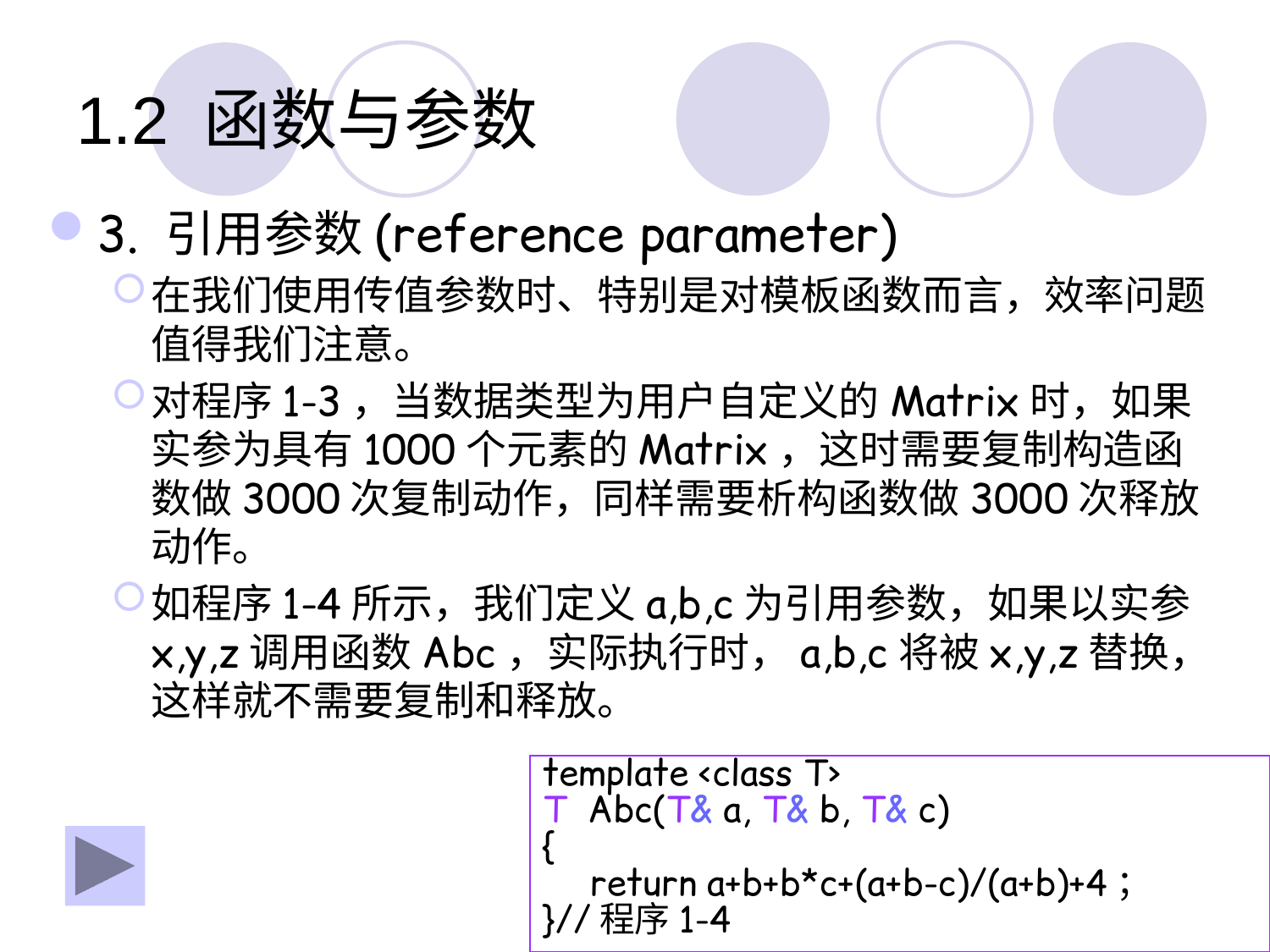

# 1.2	函数与参数
3. 引用参数(reference parameter)
在我们使用传值参数时、特别是对模板函数而言，效率问题值得我们注意。
对程序1-3，当数据类型为用户自定义的Matrix时，如果实参为具有1000个元素的Matrix，这时需要复制构造函数做3000次复制动作，同样需要析构函数做3000次释放动作。
如程序1-4所示，我们定义a,b,c为引用参数，如果以实参x,y,z调用函数Abc，实际执行时，a,b,c将被x,y,z替换，这样就不需要复制和释放。
template <class T>
T  Abc(T& a, T& b, T& c)
{
	return a+b+b*c+(a+b-c)/(a+b)+4；
}//程序1-4

19.9.4
6